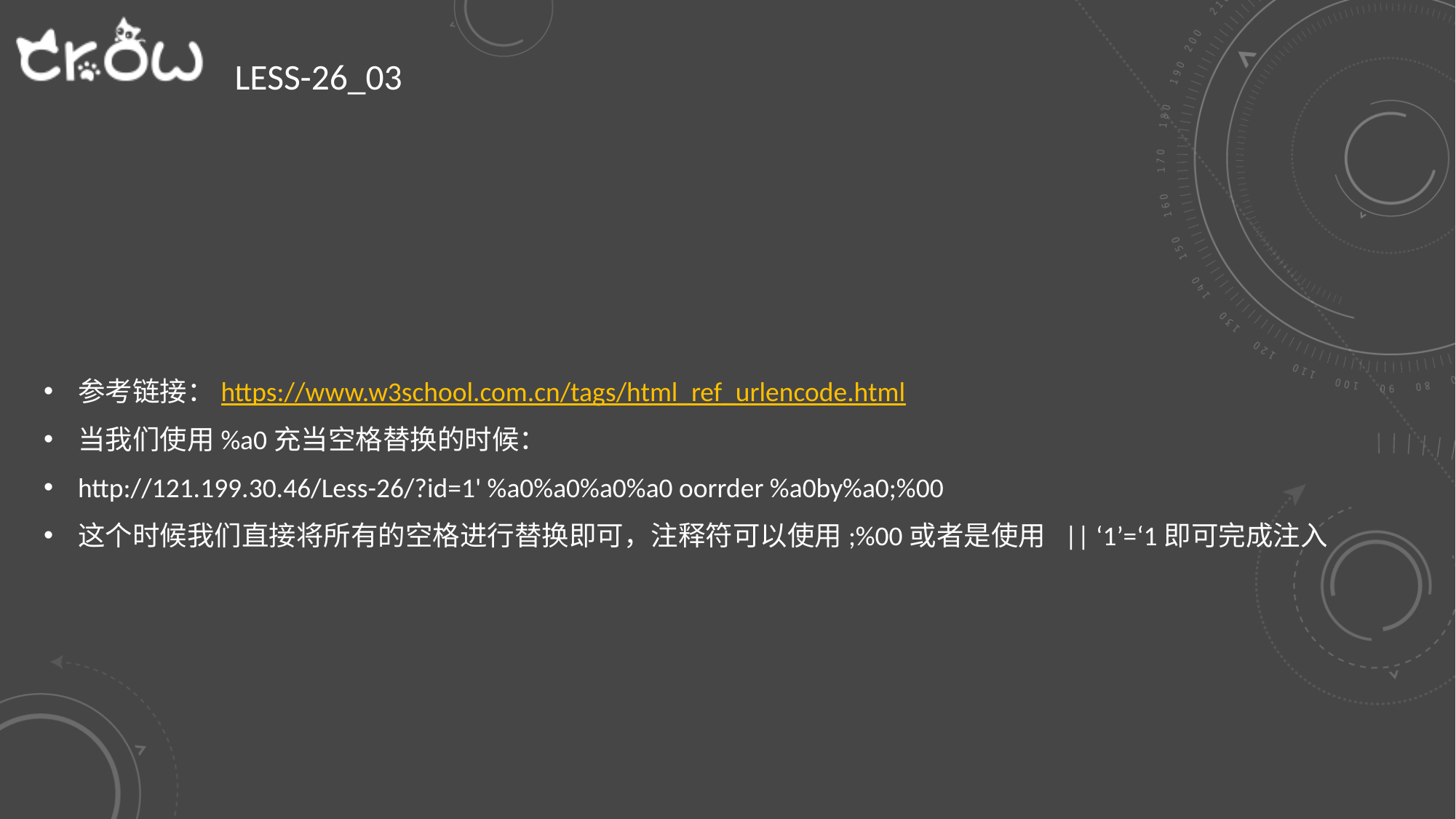

# Less-26_03
参考链接：https://www.w3school.com.cn/tags/html_ref_urlencode.html
当我们使用%a0充当空格替换的时候：
http://121.199.30.46/Less-26/?id=1' %a0%a0%a0%a0 oorrder %a0by%a0;%00
这个时候我们直接将所有的空格进行替换即可，注释符可以使用;%00或者是使用  || ‘1’=‘1即可完成注入